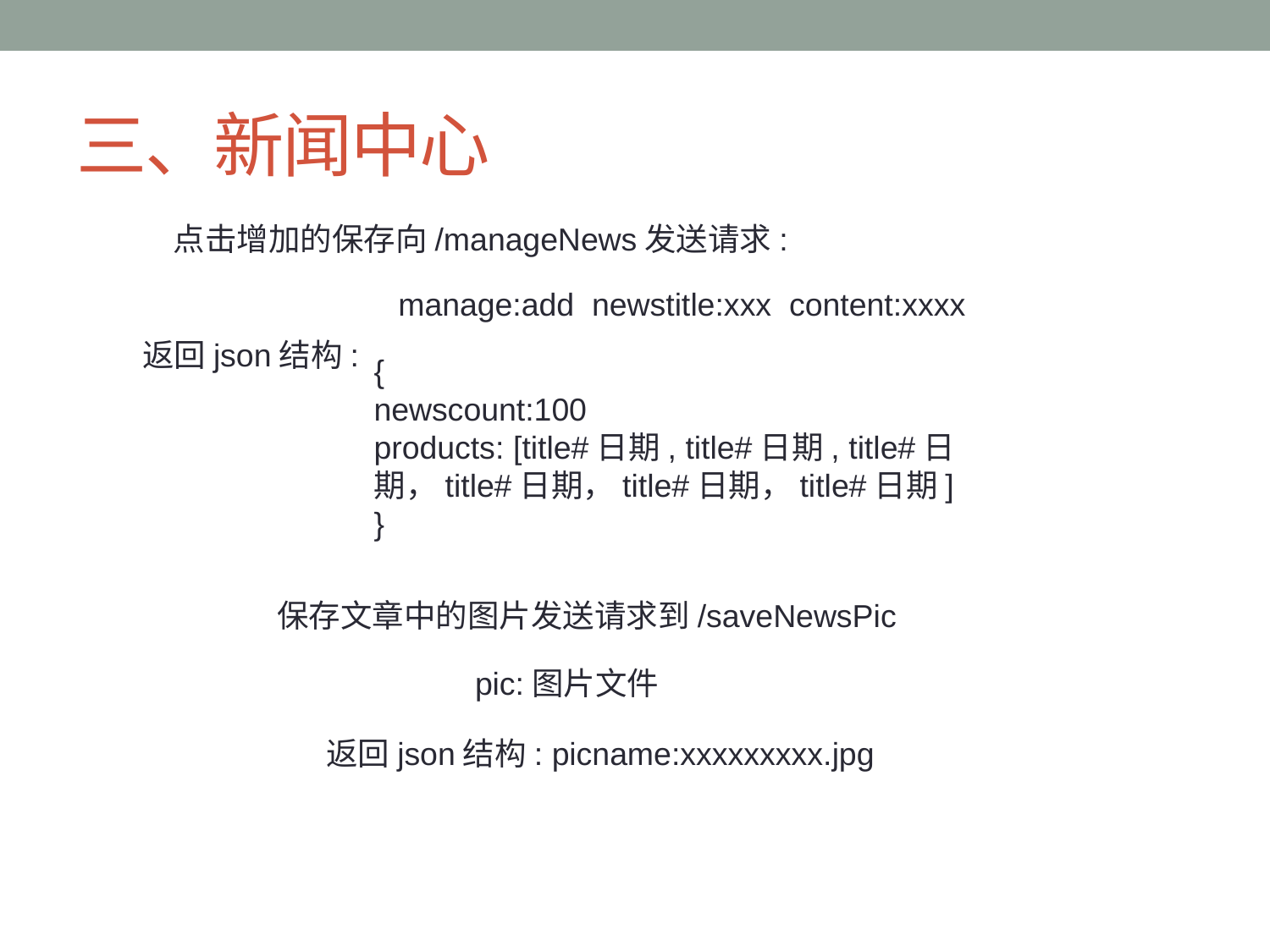

# 三、新闻中心
点击增加的保存向/manageNews发送请求:
manage:add  newstitle:xxx  content:xxxx
返回json结构:
{
newscount:100
products: [title#日期, title#日期, title#日期，title#日期，title#日期，title#日期]
}
保存文章中的图片发送请求到/saveNewsPic
pic:图片文件
返回json结构: picname:xxxxxxxxx.jpg